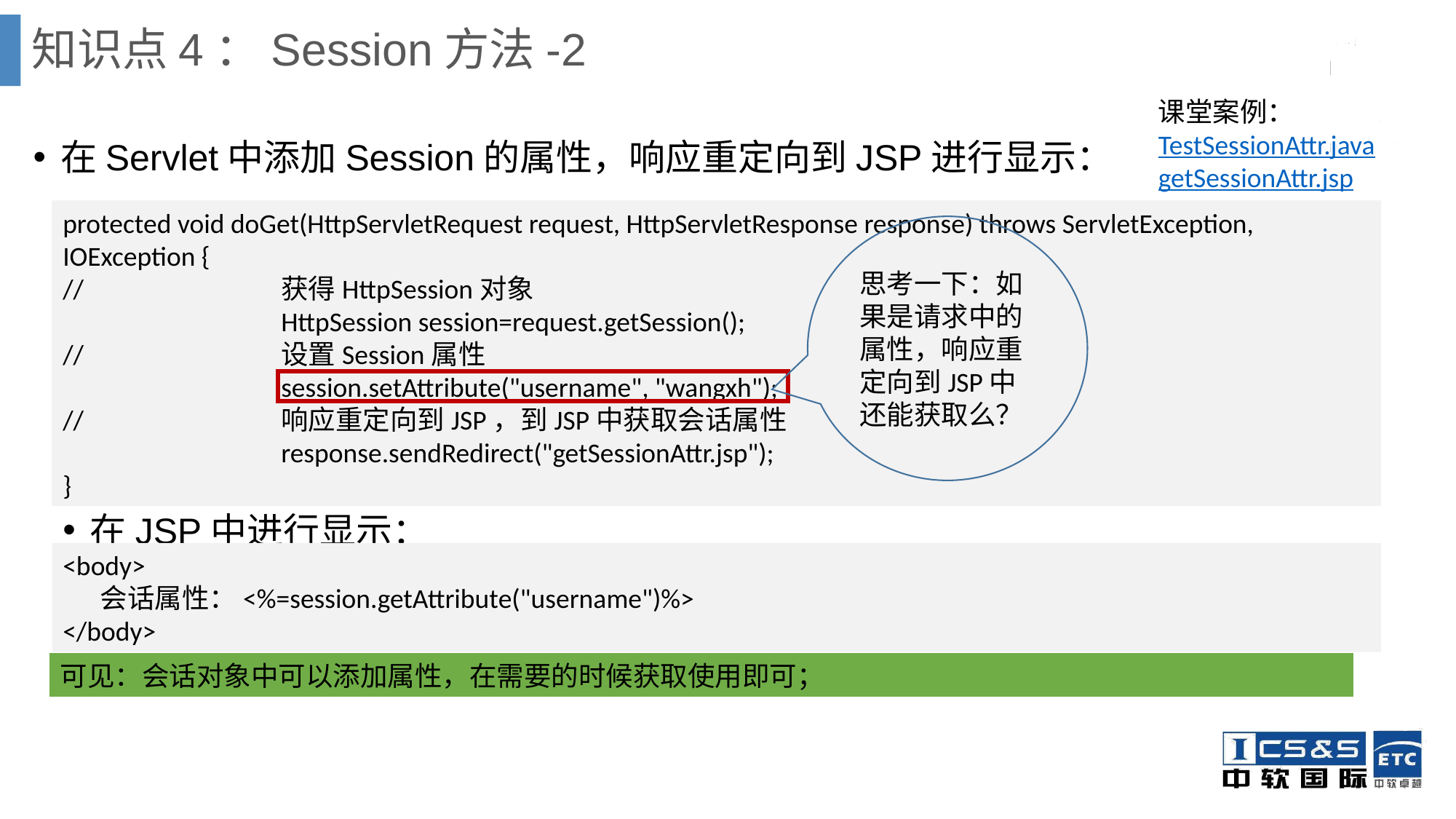

# 知识点4：Session方法-2
课堂案例：TestSessionAttr.java
getSessionAttr.jsp
在Servlet中添加Session的属性，响应重定向到JSP进行显示：
protected void doGet(HttpServletRequest request, HttpServletResponse response) throws ServletException, IOException {
//		获得HttpSession对象
		HttpSession session=request.getSession();
//		设置Session属性
		session.setAttribute("username", "wangxh");
//		响应重定向到JSP，到JSP中获取会话属性
		response.sendRedirect("getSessionAttr.jsp");
}
思考一下：如果是请求中的属性，响应重定向到JSP中还能获取么？

在JSP中进行显示：
<body>
     会话属性：<%=session.getAttribute("username")%>
</body>
可见：会话对象中可以添加属性，在需要的时候获取使用即可；